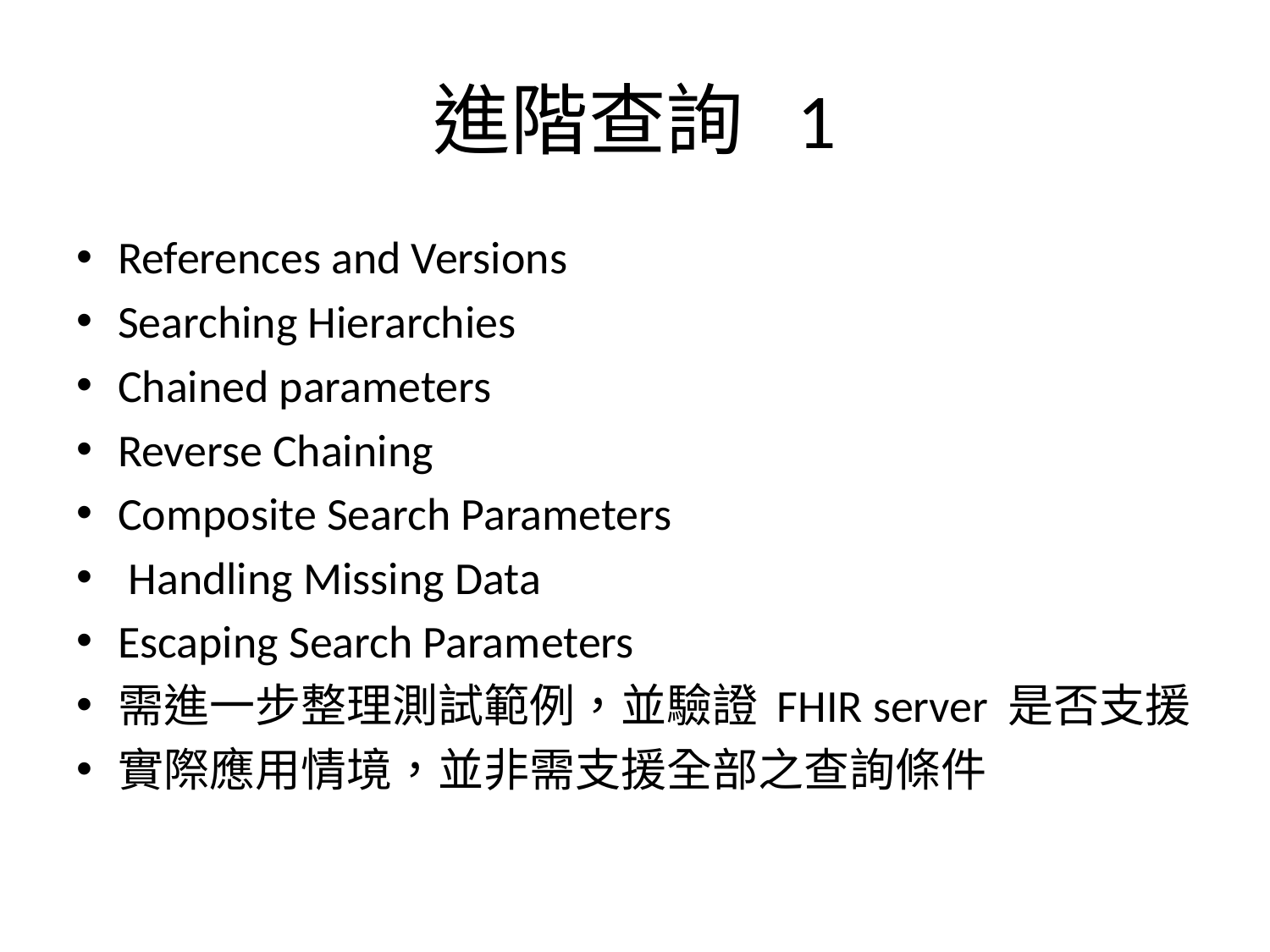

# 進階查詢  1
References and Versions
Searching Hierarchies
Chained parameters
Reverse Chaining
Composite Search Parameters
 Handling Missing Data
Escaping Search Parameters
需進一步整理測試範例，並驗證 FHIR server 是否支援
實際應用情境，並非需支援全部之查詢條件